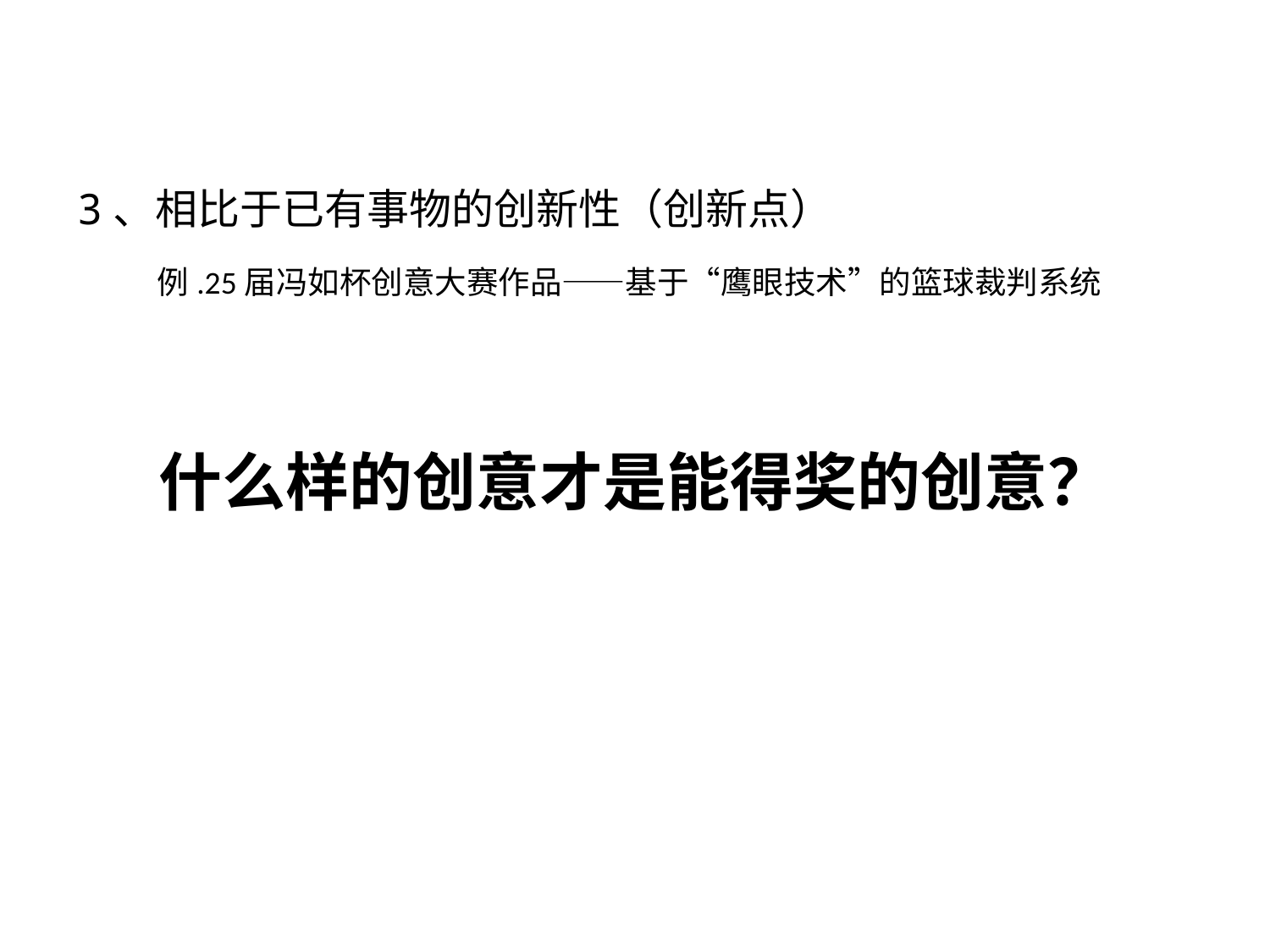

3、相比于已有事物的创新性（创新点）
例.25届冯如杯创意大赛作品——基于“鹰眼技术”的篮球裁判系统
什么样的创意才是能得奖的创意？